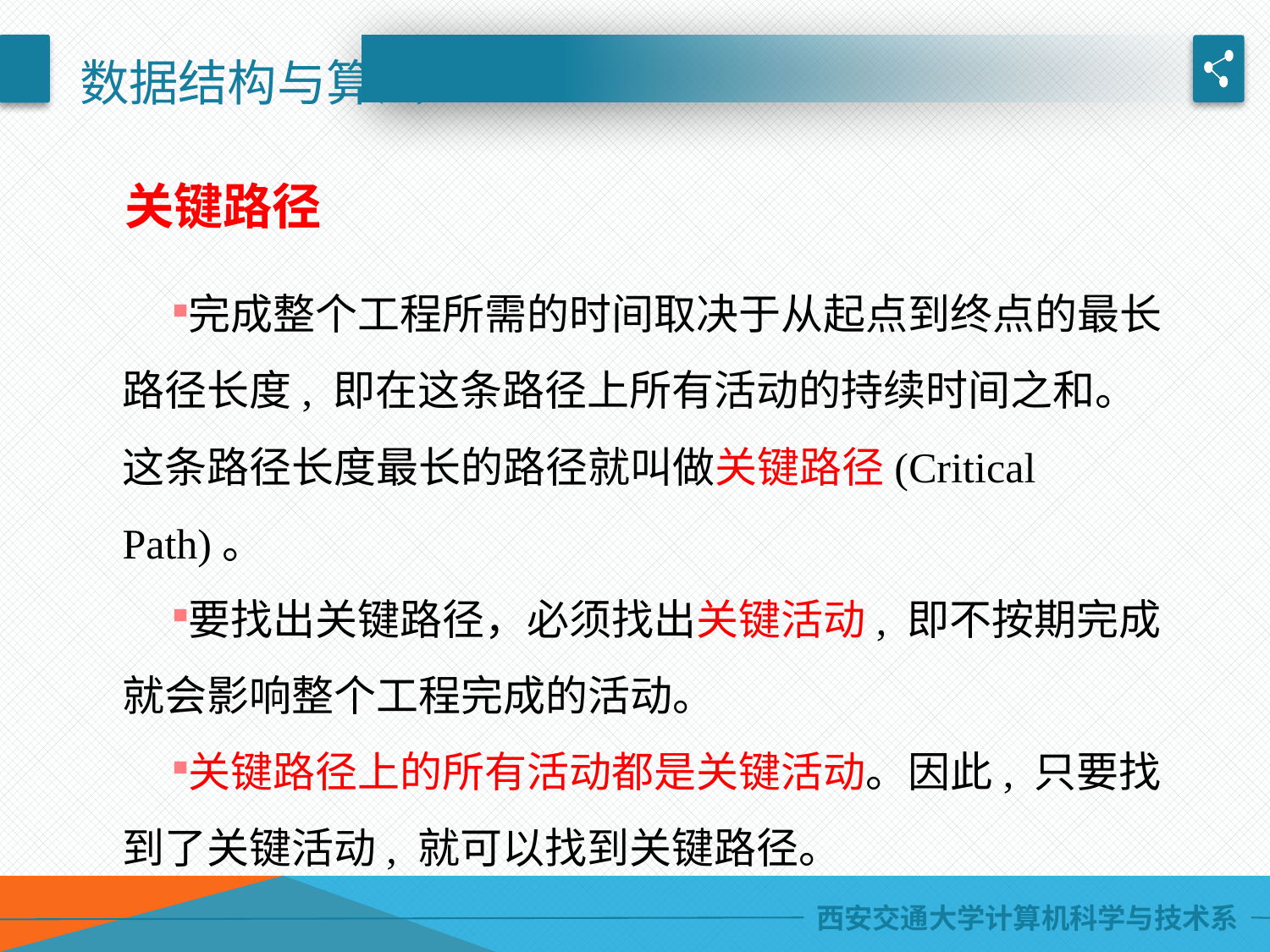

关键路径
完成整个工程所需的时间取决于从起点到终点的最长路径长度, 即在这条路径上所有活动的持续时间之和。这条路径长度最长的路径就叫做关键路径(Critical Path)。
要找出关键路径，必须找出关键活动, 即不按期完成就会影响整个工程完成的活动。
关键路径上的所有活动都是关键活动。因此, 只要找到了关键活动, 就可以找到关键路径。